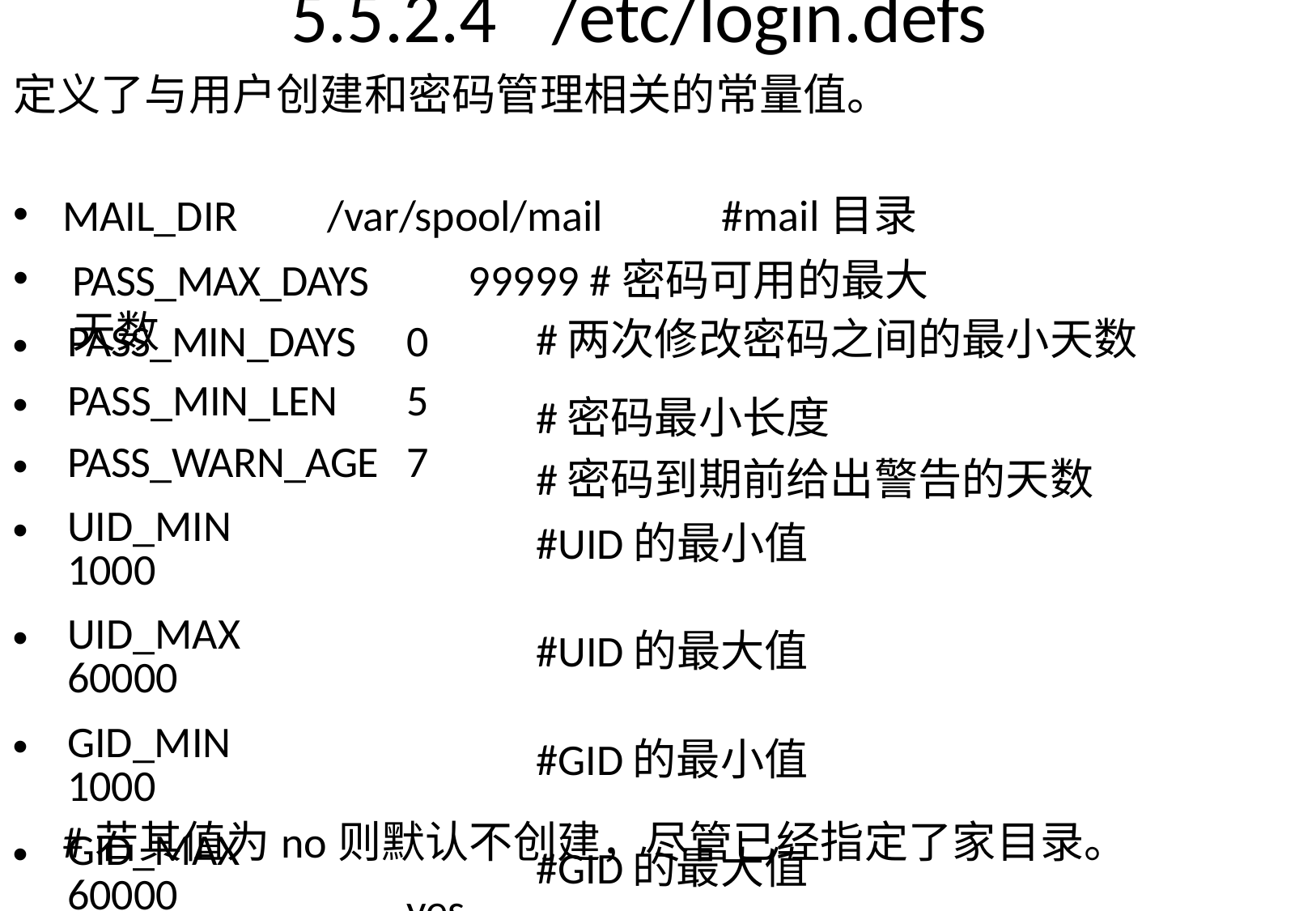

# 5.5.2.4	/etc/login.defs
定义了与用户创建和密码管理相关的常量值。

MAIL_DIR	/var/spool/mail	#mail目录
PASS_MAX_DAYS	99999 #密码可用的最大天数
| PASS\_MIN\_DAYS | 0 | #两次修改密码之间的最小天数 |
| --- | --- | --- |
| PASS\_MIN\_LEN | 5 | #密码最小长度 |
| PASS\_WARN\_AGE | 7 | #密码到期前给出警告的天数 |
| UID\_MIN 1000 |  | #UID的最小值 |
| UID\_MAX 60000 |  | #UID的最大值 |
| GID\_MIN 1000 |  | #GID的最小值 |
| GID\_MAX 60000 CREATE\_HOME | yes | #GID的最大值 #说明在创建用户时默认将创建家目录。 |
#若其值为no则默认不创建，尽管已经指定了家目录。